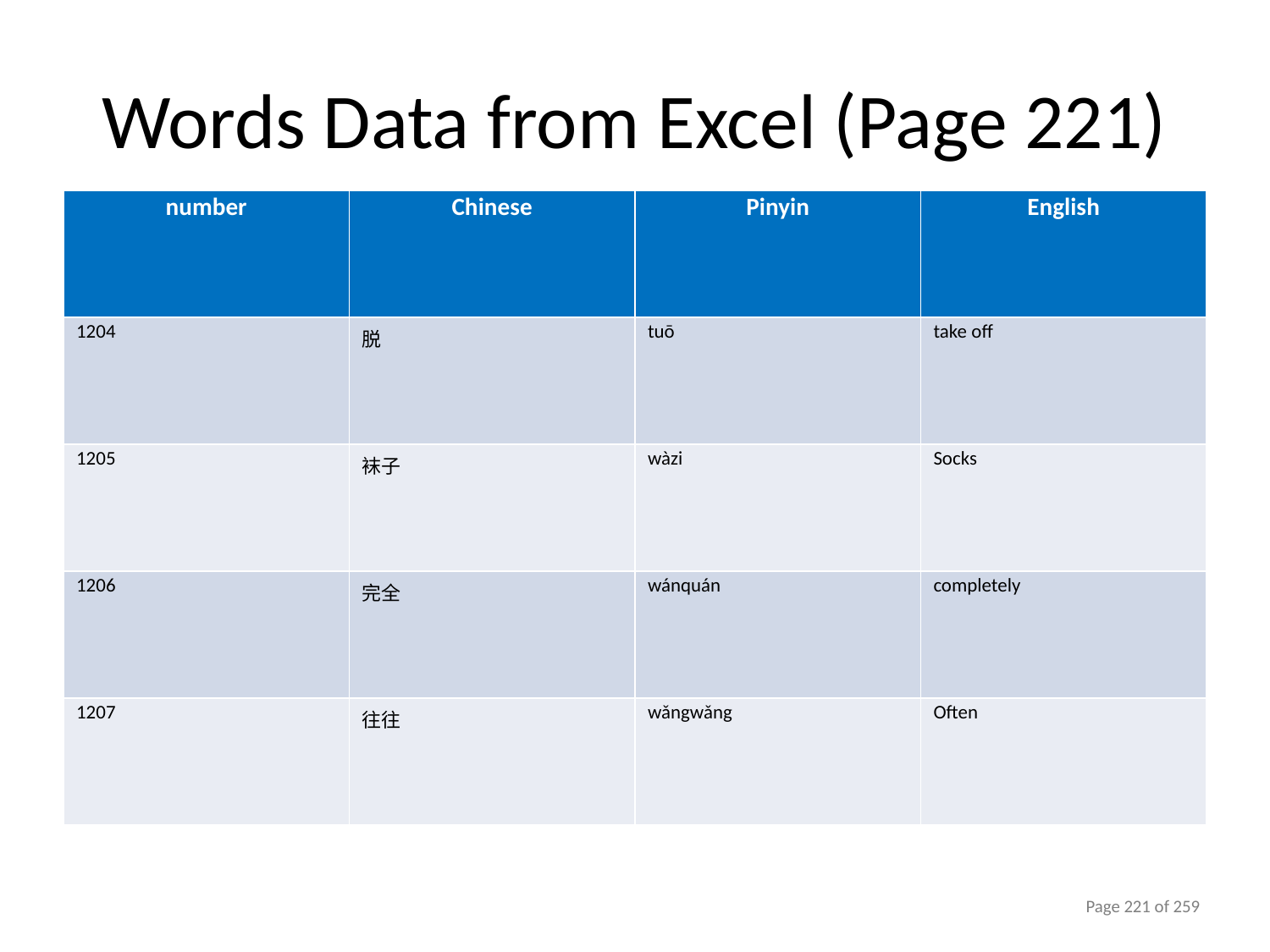

# Words Data from Excel (Page 221)
| number | Chinese | Pinyin | English |
| --- | --- | --- | --- |
| 1204 | 脱 | tuō | take off |
| 1205 | 袜子 | wàzi | Socks |
| 1206 | 完全 | wánquán | completely |
| 1207 | 往往 | wǎngwǎng | Often |

Page 221 of 259